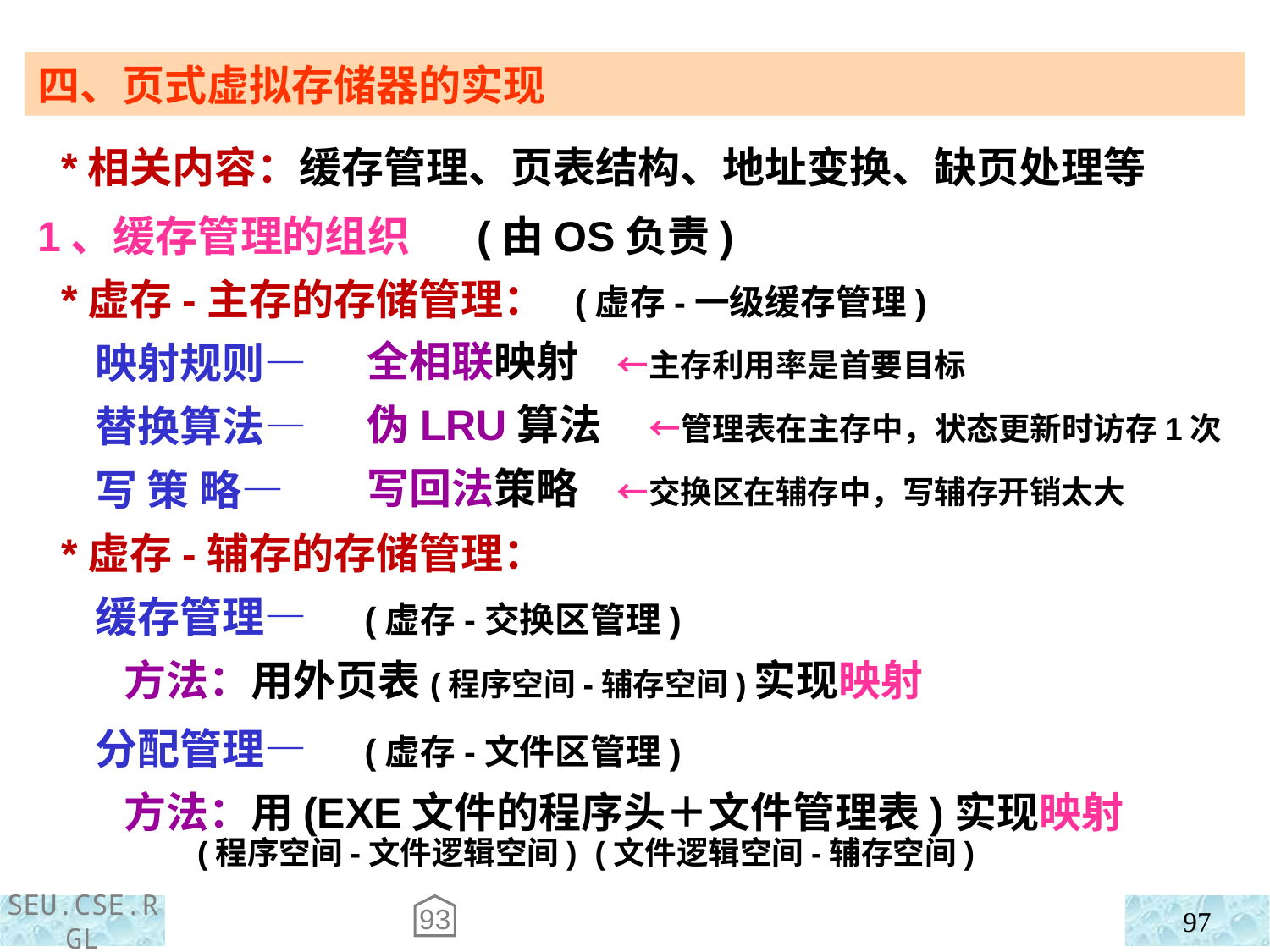

四、页式虚拟存储器的实现
  *相关内容：缓存管理、页表结构、地址变换、缺页处理等
1、缓存管理的组织      (由OS负责)
  *虚存-主存的存储管理：  (虚存-一级缓存管理)
     映射规则—
     替换算法—
     写 策 略—
  *虚存-辅存的存储管理：
     缓存管理—     (虚存-交换区管理)
        方法：用外页表(程序空间-辅存空间)实现映射
     分配管理—     (虚存-文件区管理)
        方法：用(EXE文件的程序头＋文件管理表)实现映射
                  (程序空间-文件逻辑空间)  (文件逻辑空间-辅存空间)
全相联映射    ←主存利用率是首要目标
伪LRU算法     ←管理表在主存中，状态更新时访存1次
写回法策略    ←交换区在辅存中，写辅存开销太大
93
97